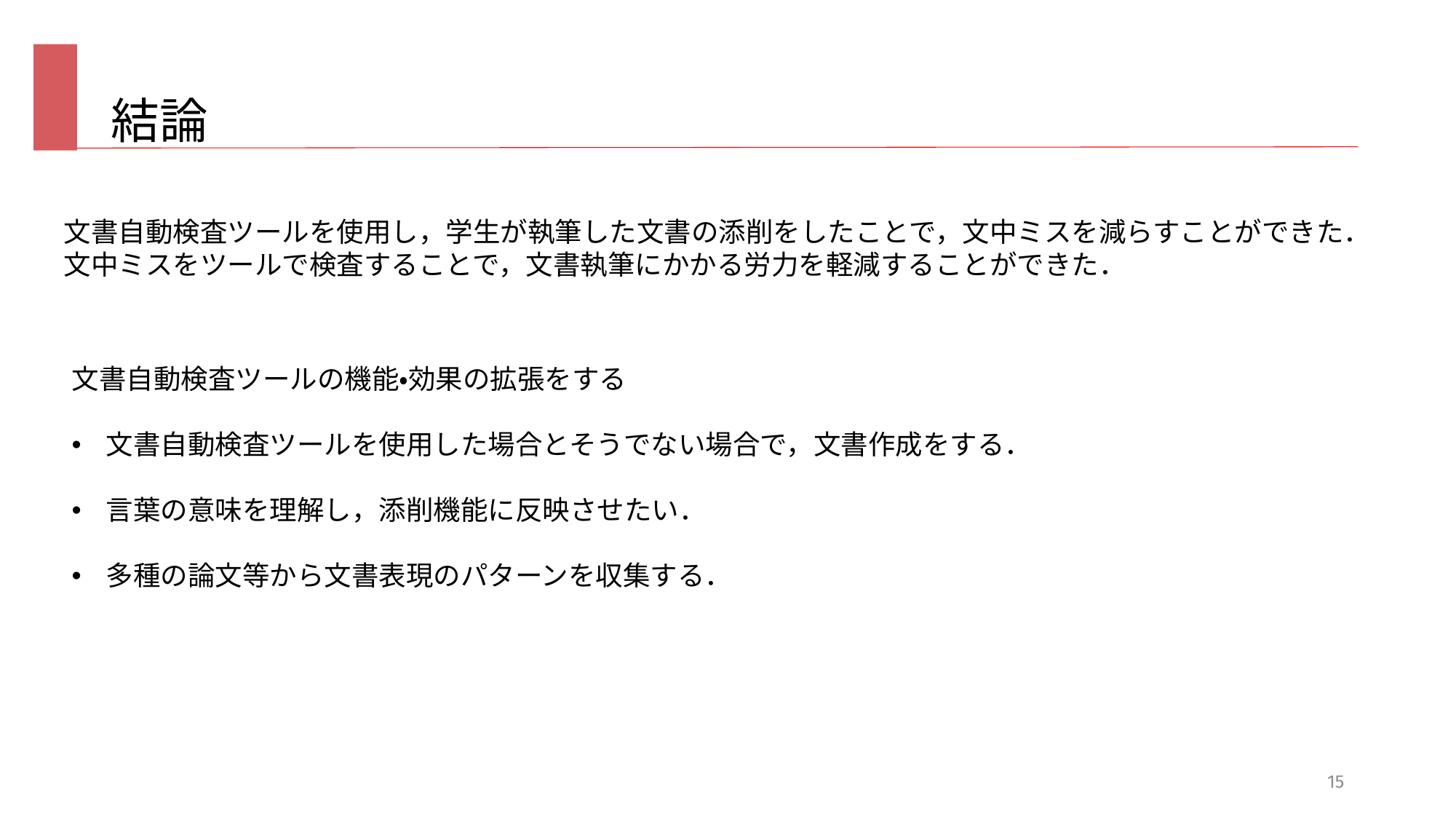

# 結論

文書自動検査ツールを使用し，学生が執筆した文書の添削をしたことで，文中ミスを減らすことができた．
文中ミスをツールで検査することで，文書執筆にかかる労力を軽減することができた．
文書自動検査ツールの機能・効果の拡張をする

文書自動検査ツールを使用した場合とそうでない場合で，文書作成をする．
言葉の意味を理解し，添削機能に反映させたい．
多種の論文等から文書表現のパターンを収集する．

15